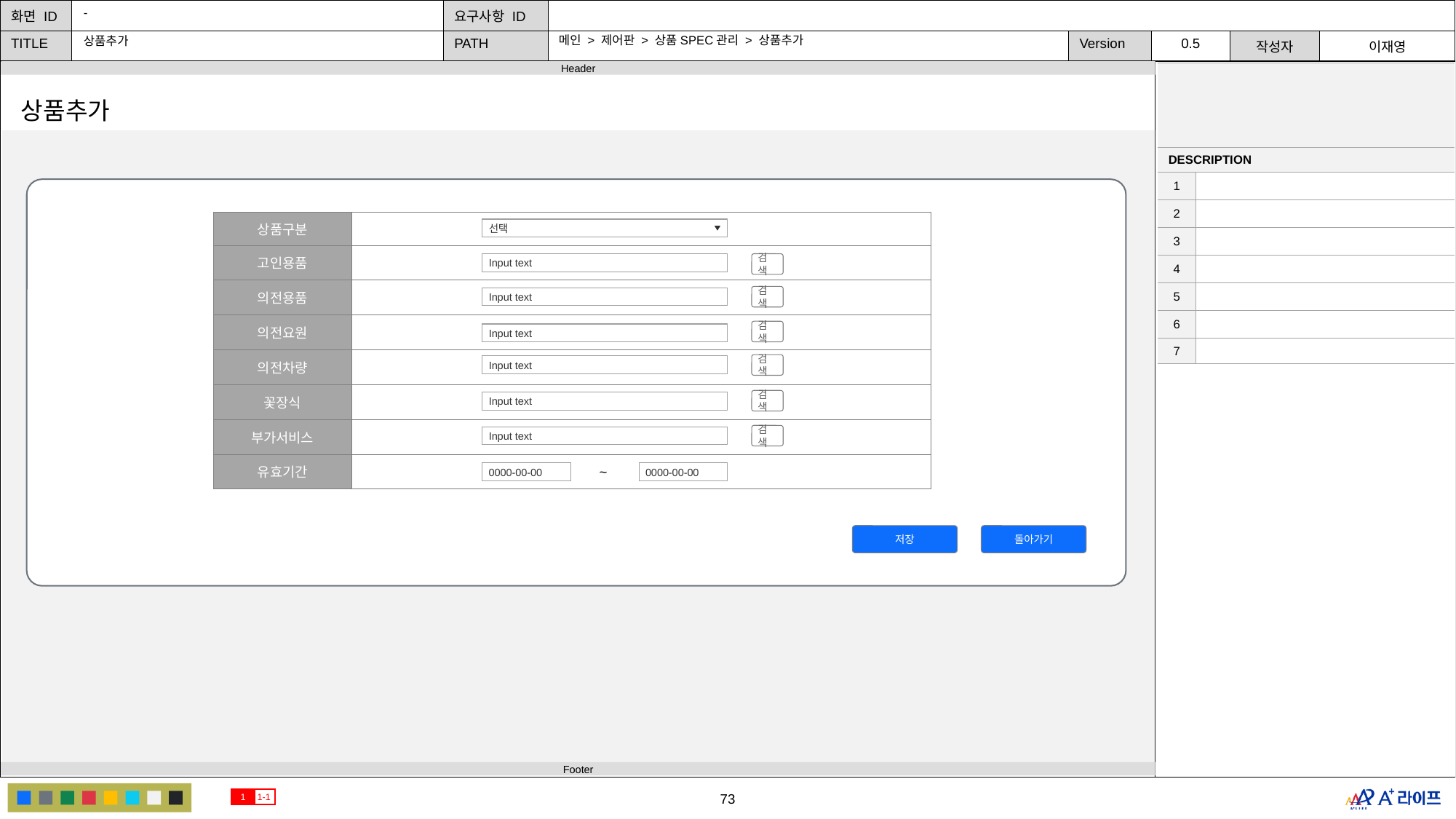

-

메인 > 제어판 > 상품SPEC관리 > 상품추가
상품추가
|  |  |
| --- | --- |
| DESCRIPTION |  |
| 1 |  |
| 2 |  |
| 3 |  |
| 4 |  |
| 5 |  |
| 6 |  |
| 7 |  |
상품추가

| 상품구분 |  |
| --- | --- |
| 고인용품 |  |
| 의전용품 |  |
| 의전요원 |  |
| 의전차량 |  |
| 꽃장식 |  |
| 부가서비스 |  |
| 유효기간 |  |
선택

검색
Input text
검색
Input text
검색
Input text
검색
Input text
검색
Input text
검색
Input text
~
0000-00-00
0000-00-00
저장
돌아가기
1
1-1